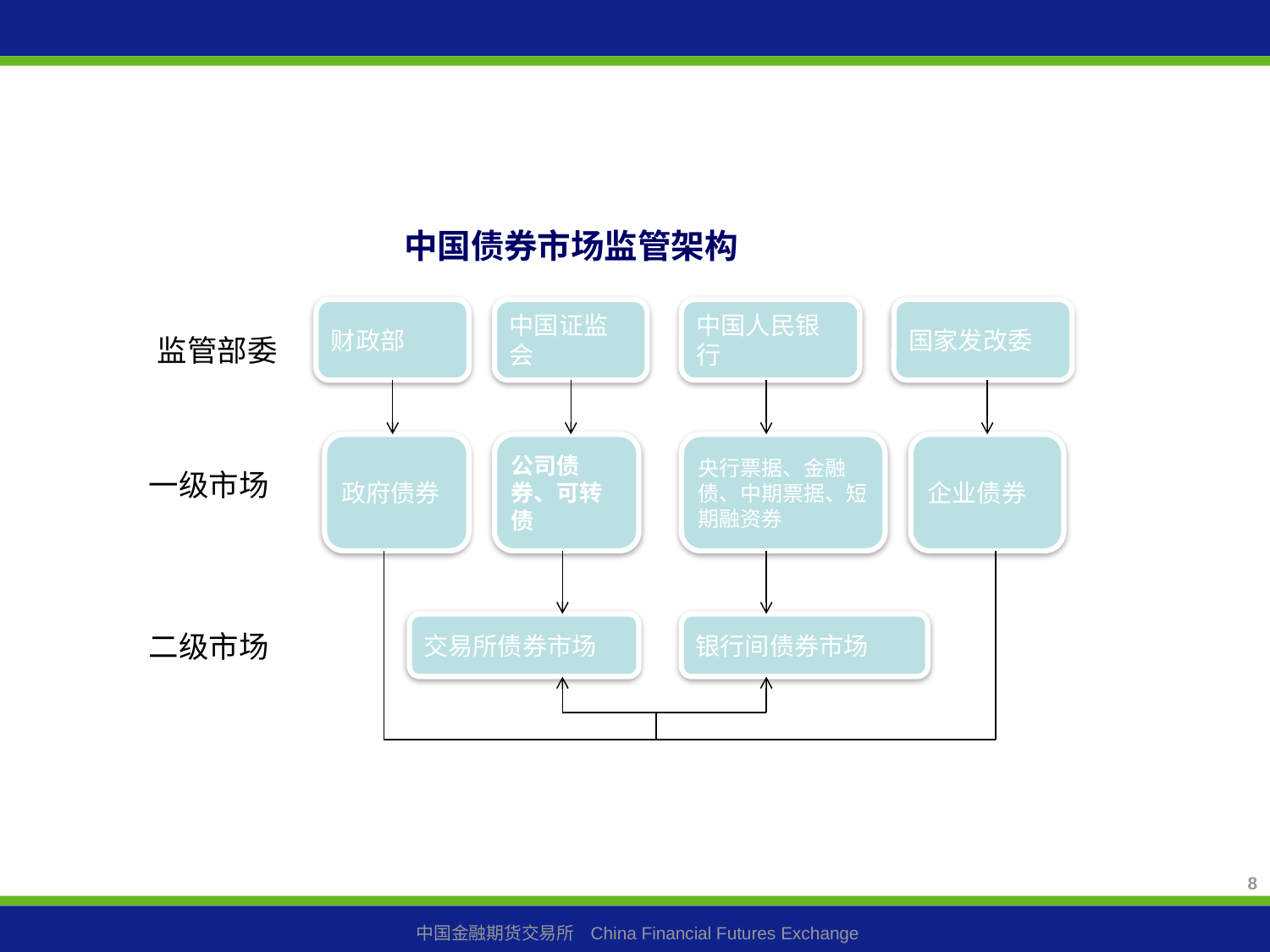

中国债券市场监管架构
财政部
中国证监会
中国人民银行
国家发改委
监管部委
政府债券
公司债券、可转债
央行票据、金融债、中期票据、短期融资券
企业债券
一级市场
交易所债券市场
银行间债券市场
二级市场
8